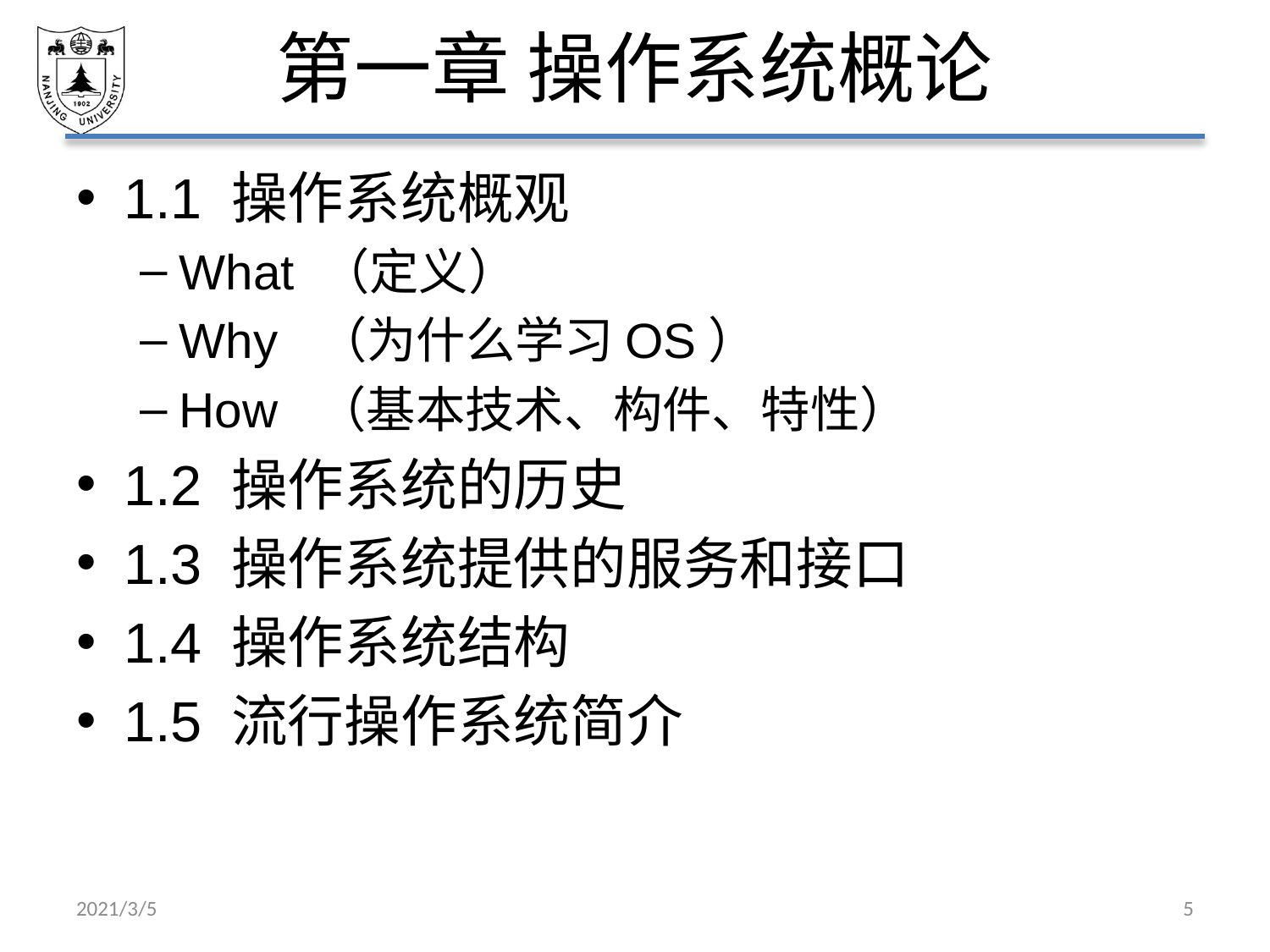

# 第一章 操作系统概论
1.1 操作系统概观
What （定义）
Why  （为什么学习OS）
How  （基本技术、构件、特性）
1.2 操作系统的历史
1.3 操作系统提供的服务和接口
1.4 操作系统结构
1.5 流行操作系统简介
2021/3/5
5